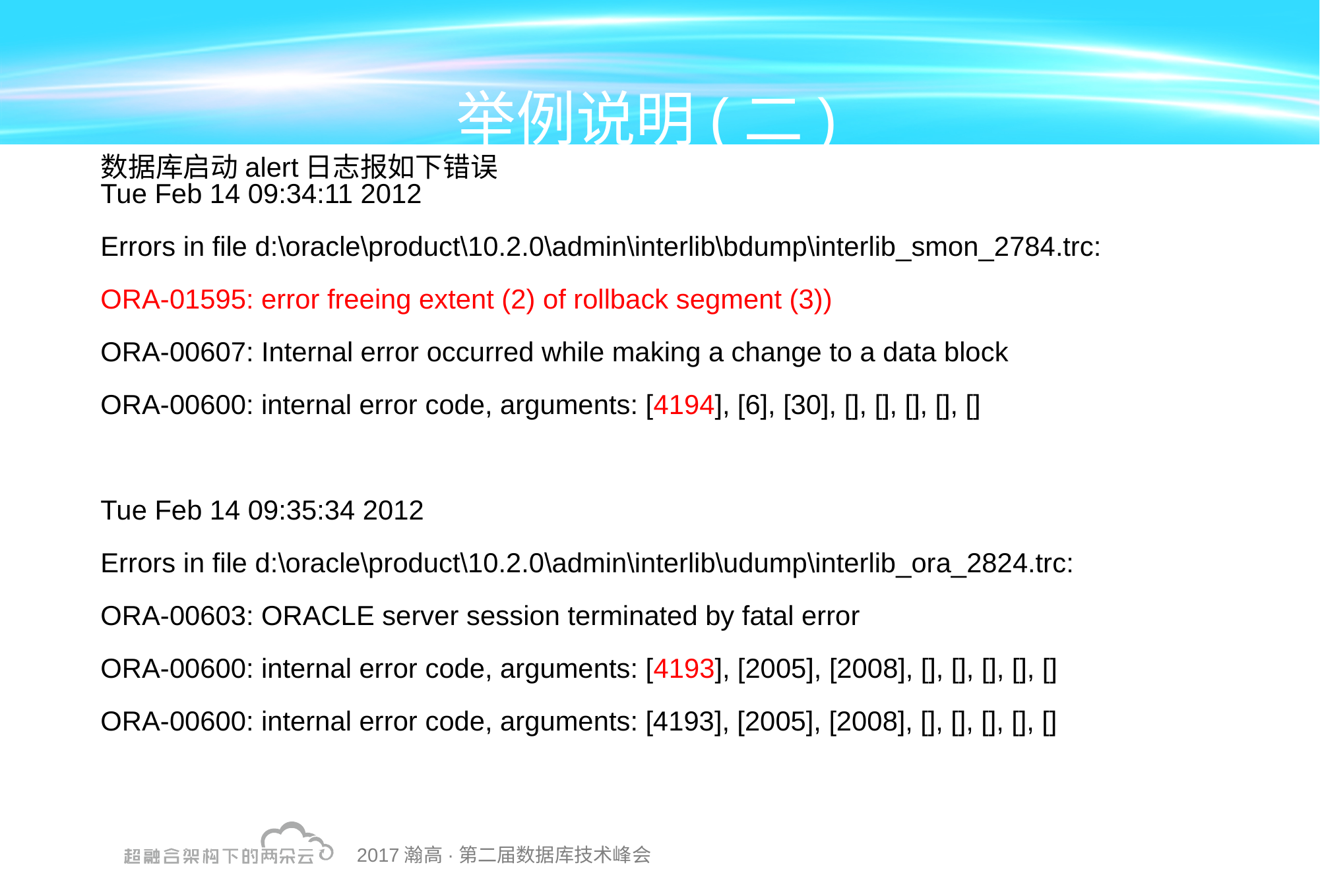

# 举例说明(二)
数据库启动alert日志报如下错误
Tue Feb 14 09:34:11 2012
Errors in file d:\oracle\product\10.2.0\admin\interlib\bdump\interlib_smon_2784.trc:
ORA-01595: error freeing extent (2) of rollback segment (3))
ORA-00607: Internal error occurred while making a change to a data block
ORA-00600: internal error code, arguments: [4194], [6], [30], [], [], [], [], []

Tue Feb 14 09:35:34 2012
Errors in file d:\oracle\product\10.2.0\admin\interlib\udump\interlib_ora_2824.trc:
ORA-00603: ORACLE server session terminated by fatal error
ORA-00600: internal error code, arguments: [4193], [2005], [2008], [], [], [], [], []
ORA-00600: internal error code, arguments: [4193], [2005], [2008], [], [], [], [], []